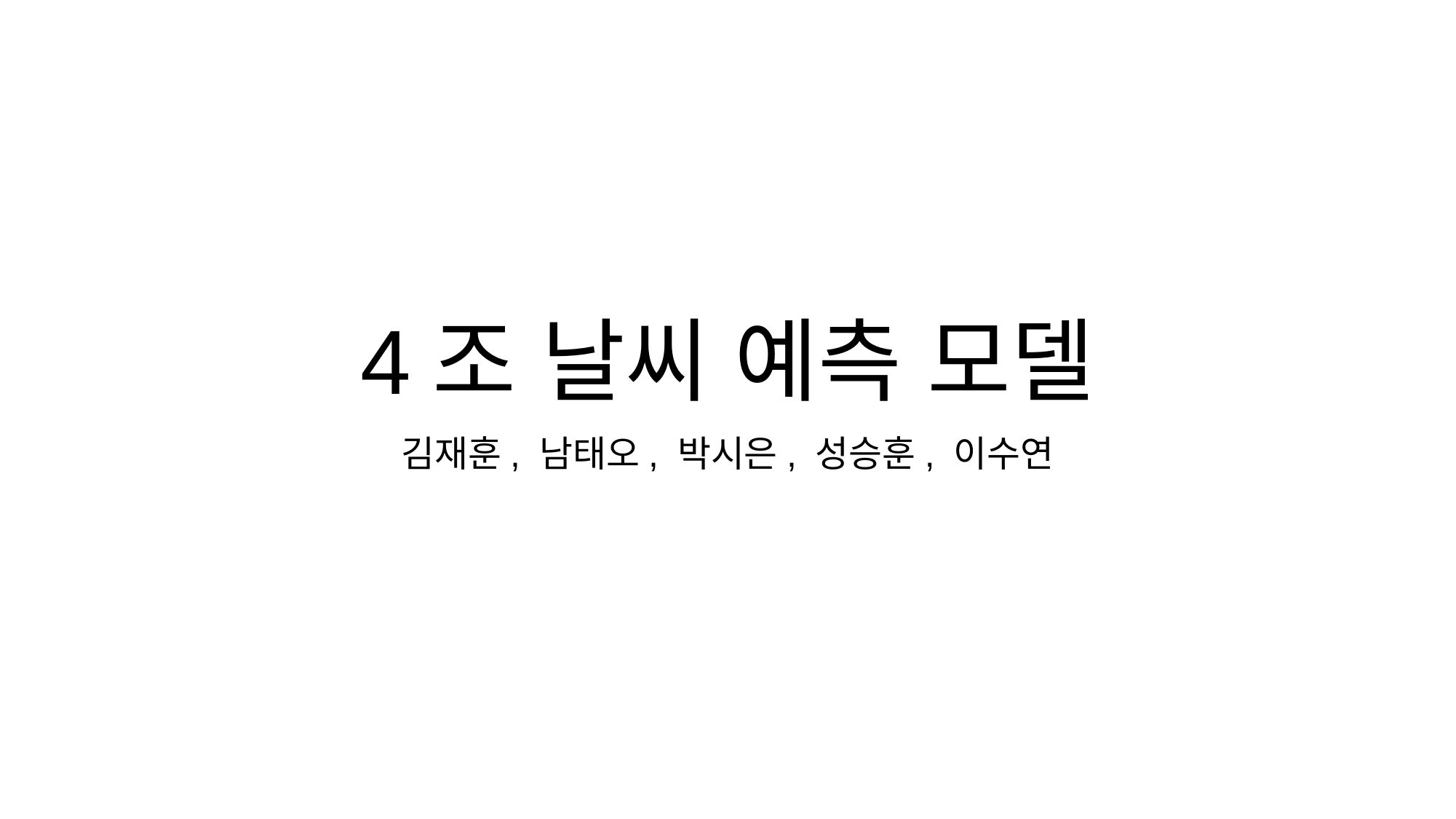

# 4조 날씨 예측 모델
김재훈, 남태오, 박시은, 성승훈, 이수연